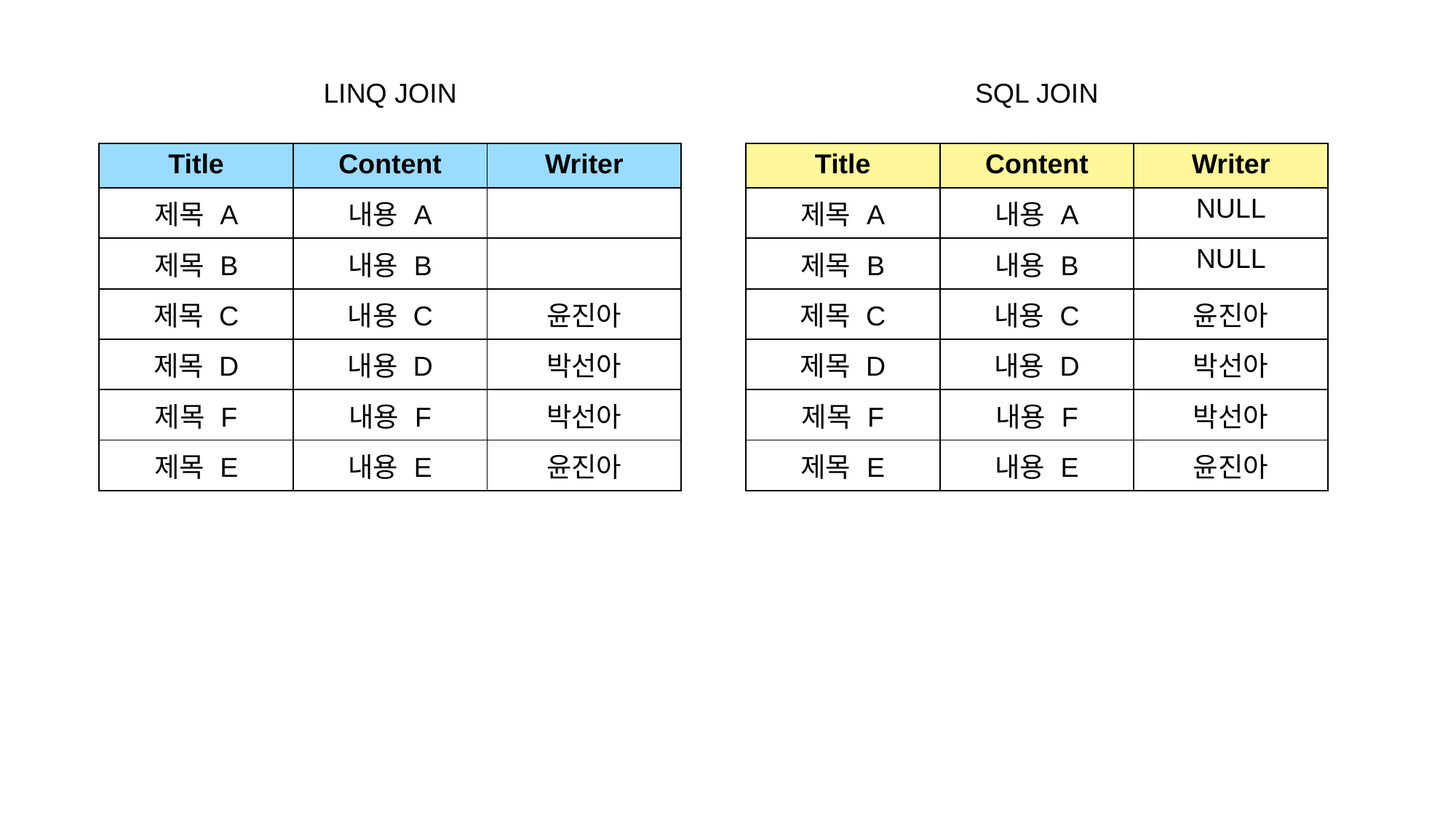

LINQ JOIN
SQL JOIN
| Title | Content | Writer |
| --- | --- | --- |
| 제목 A | 내용 A |  |
| 제목 B | 내용 B |  |
| 제목 C | 내용 C | 윤진아 |
| 제목 D | 내용 D | 박선아 |
| 제목 F | 내용 F | 박선아 |
| 제목 E | 내용 E | 윤진아 |
| Title | Content | Writer |
| --- | --- | --- |
| 제목 A | 내용 A | NULL |
| 제목 B | 내용 B | NULL |
| 제목 C | 내용 C | 윤진아 |
| 제목 D | 내용 D | 박선아 |
| 제목 F | 내용 F | 박선아 |
| 제목 E | 내용 E | 윤진아 |